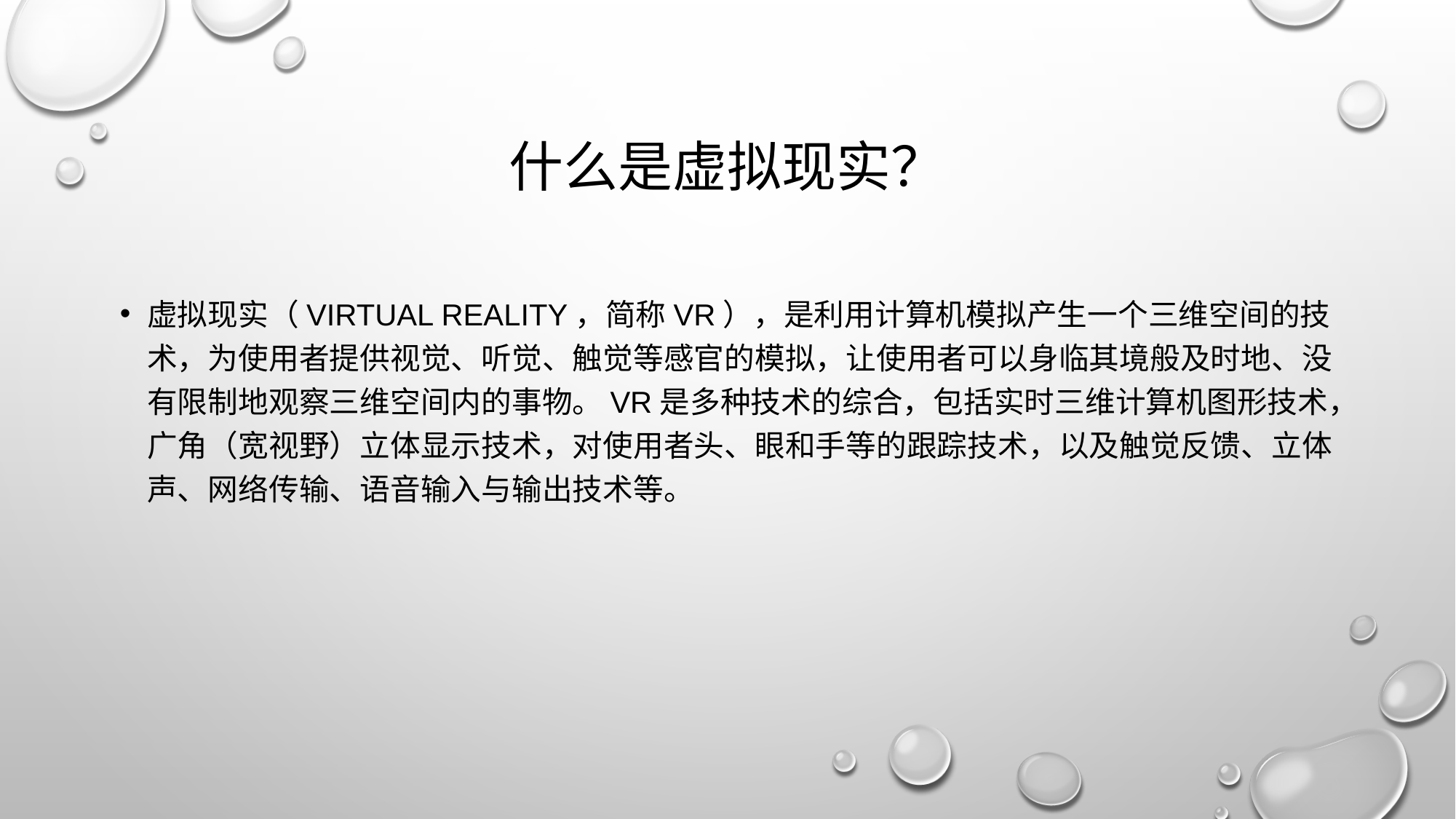

# 什么是虚拟现实？
虚拟现实（virtual reality，简称VR），是利用计算机模拟产生一个三维空间的技术，为使用者提供视觉、听觉、触觉等感官的模拟，让使用者可以身临其境般及时地、没有限制地观察三维空间内的事物。VR是多种技术的综合，包括实时三维计算机图形技术，广角（宽视野）立体显示技术，对使用者头、眼和手等的跟踪技术，以及触觉反馈、立体声、网络传输、语音输入与输出技术等。